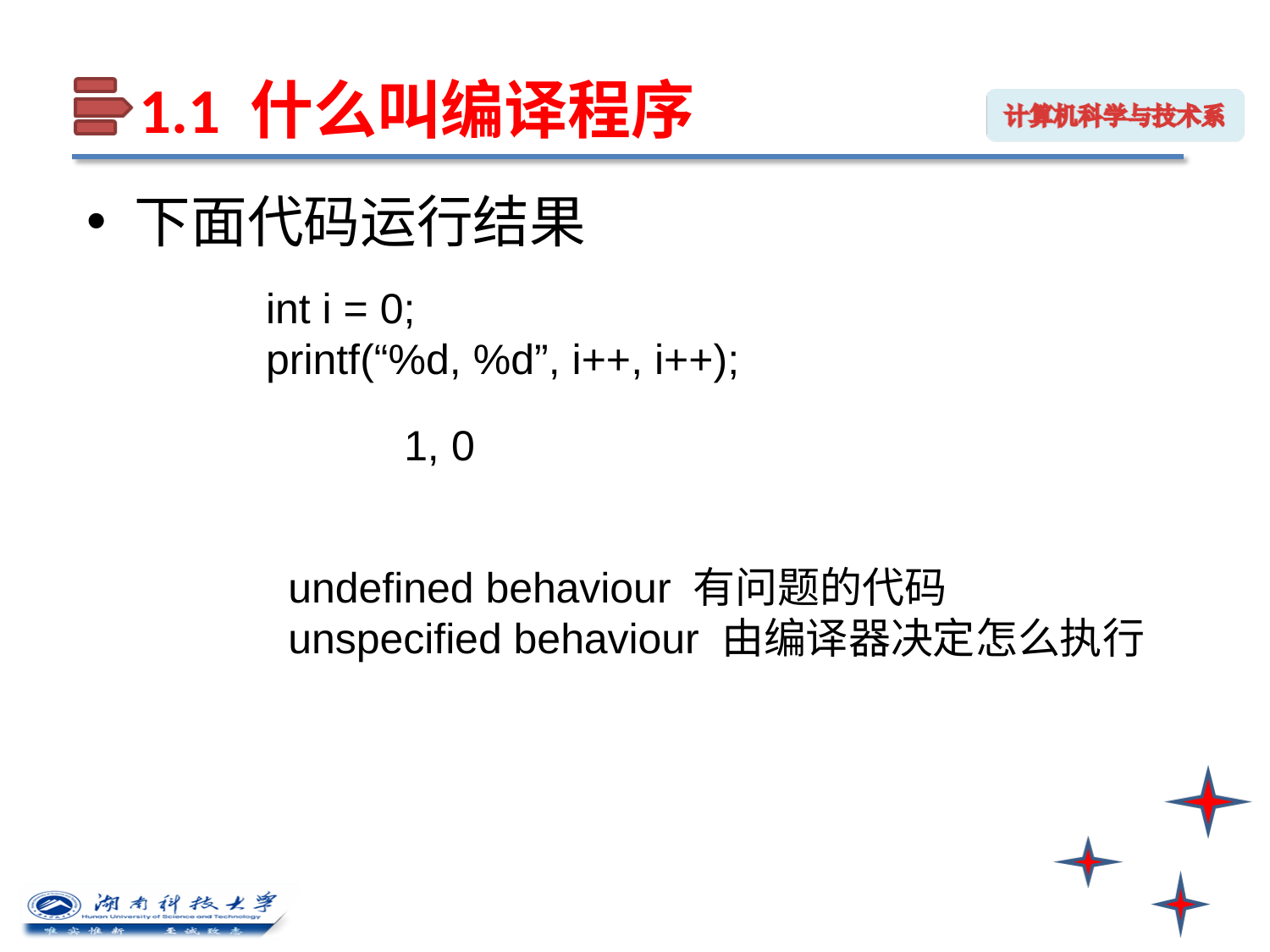

# 1.1 什么叫编译程序
下面代码运行结果
int i = 0;
printf(“%d, %d”, i++, i++);
1, 0
undefined behaviour 有问题的代码
unspecified behaviour 由编译器决定怎么执行